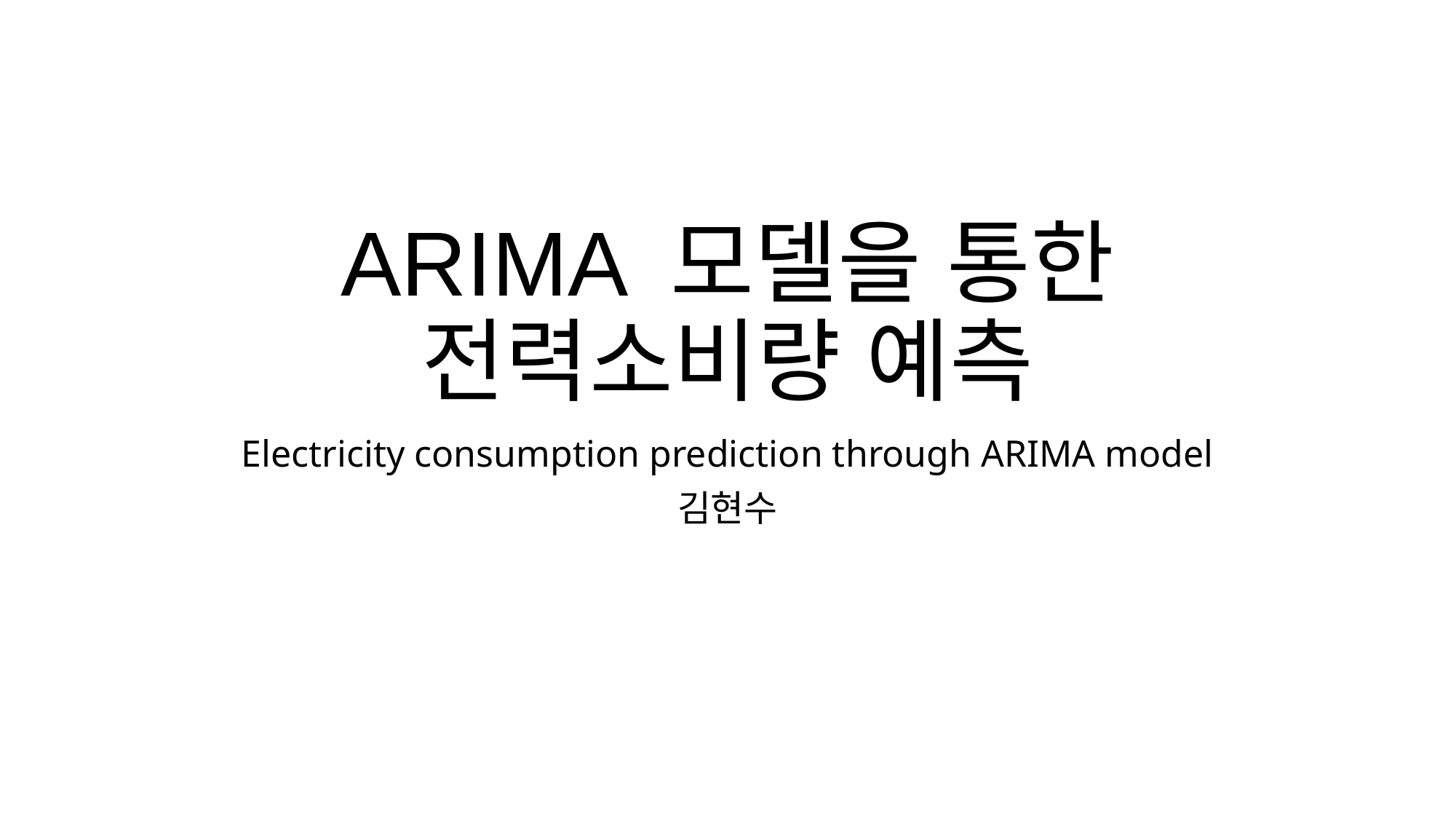

# ARIMA 모델을 통한 전력소비량 예측
Electricity consumption prediction through ARIMA model
김현수